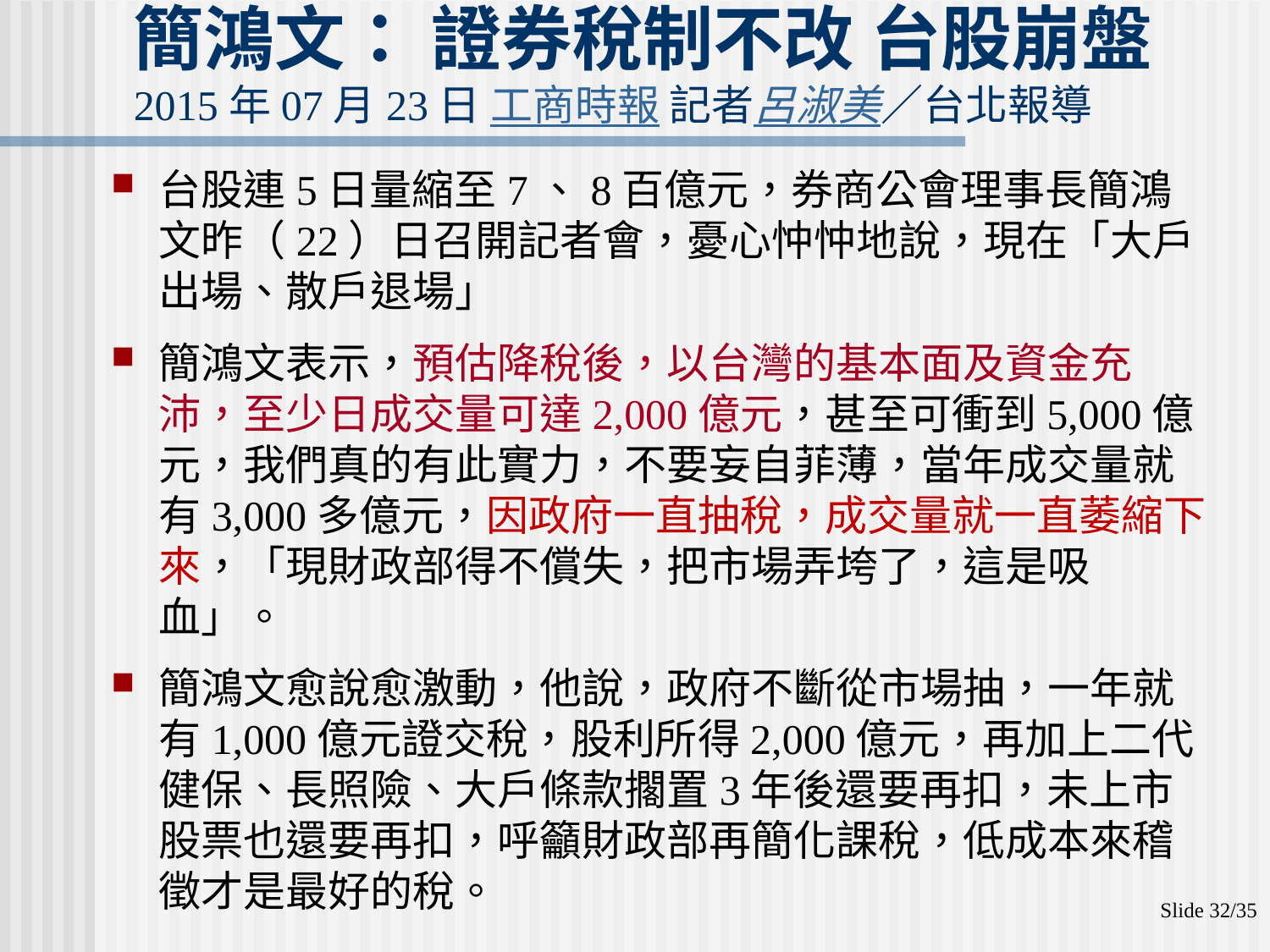

# 簡鴻文： 證券稅制不改 台股崩盤 2015年07月23日 工商時報 記者呂淑美／台北報導
台股連5日量縮至7、8百億元，券商公會理事長簡鴻文昨（22）日召開記者會，憂心忡忡地說，現在「大戶出場、散戶退場」
簡鴻文表示，預估降稅後，以台灣的基本面及資金充沛，至少日成交量可達2,000億元，甚至可衝到5,000億元，我們真的有此實力，不要妄自菲薄，當年成交量就有3,000多億元，因政府一直抽稅，成交量就一直萎縮下來，「現財政部得不償失，把市場弄垮了，這是吸血」。
簡鴻文愈說愈激動，他說，政府不斷從市場抽，一年就有1,000億元證交稅，股利所得2,000億元，再加上二代健保、長照險、大戶條款擱置3年後還要再扣，未上市股票也還要再扣，呼籲財政部再簡化課稅，低成本來稽徵才是最好的稅。
Slide 32/35